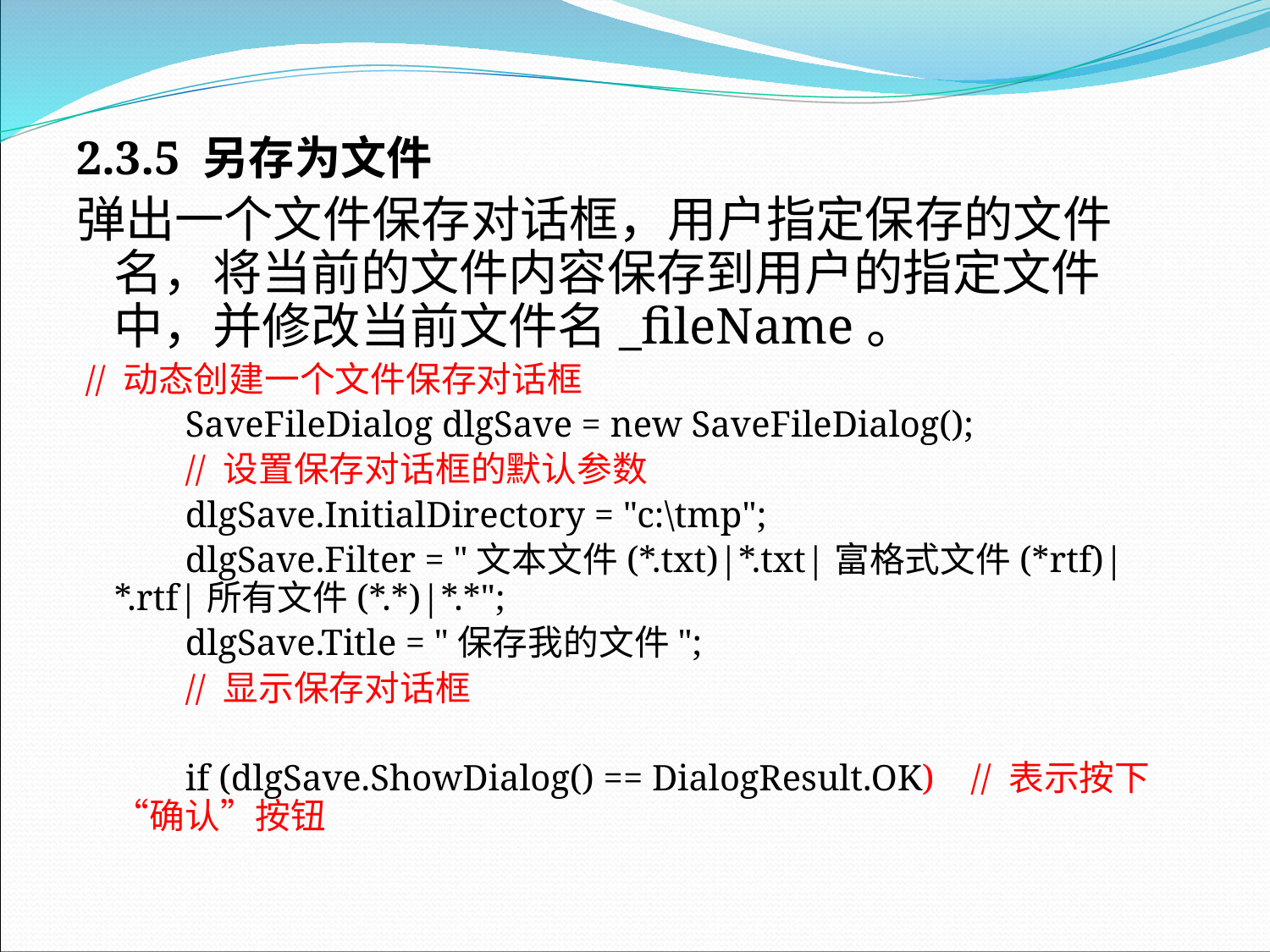

2.3.5 另存为文件
弹出一个文件保存对话框，用户指定保存的文件名，将当前的文件内容保存到用户的指定文件中，并修改当前文件名_fileName。
 // 动态创建一个文件保存对话框
            SaveFileDialog dlgSave = new SaveFileDialog();
            // 设置保存对话框的默认参数
            dlgSave.InitialDirectory = "c:\tmp";
            dlgSave.Filter = "文本文件(*.txt)|*.txt|富格式文件(*rtf)|*.rtf|所有文件(*.*)|*.*";
            dlgSave.Title = "保存我的文件";
            // 显示保存对话框

            if (dlgSave.ShowDialog() == DialogResult.OK)    // 表示按下“确认”按钮